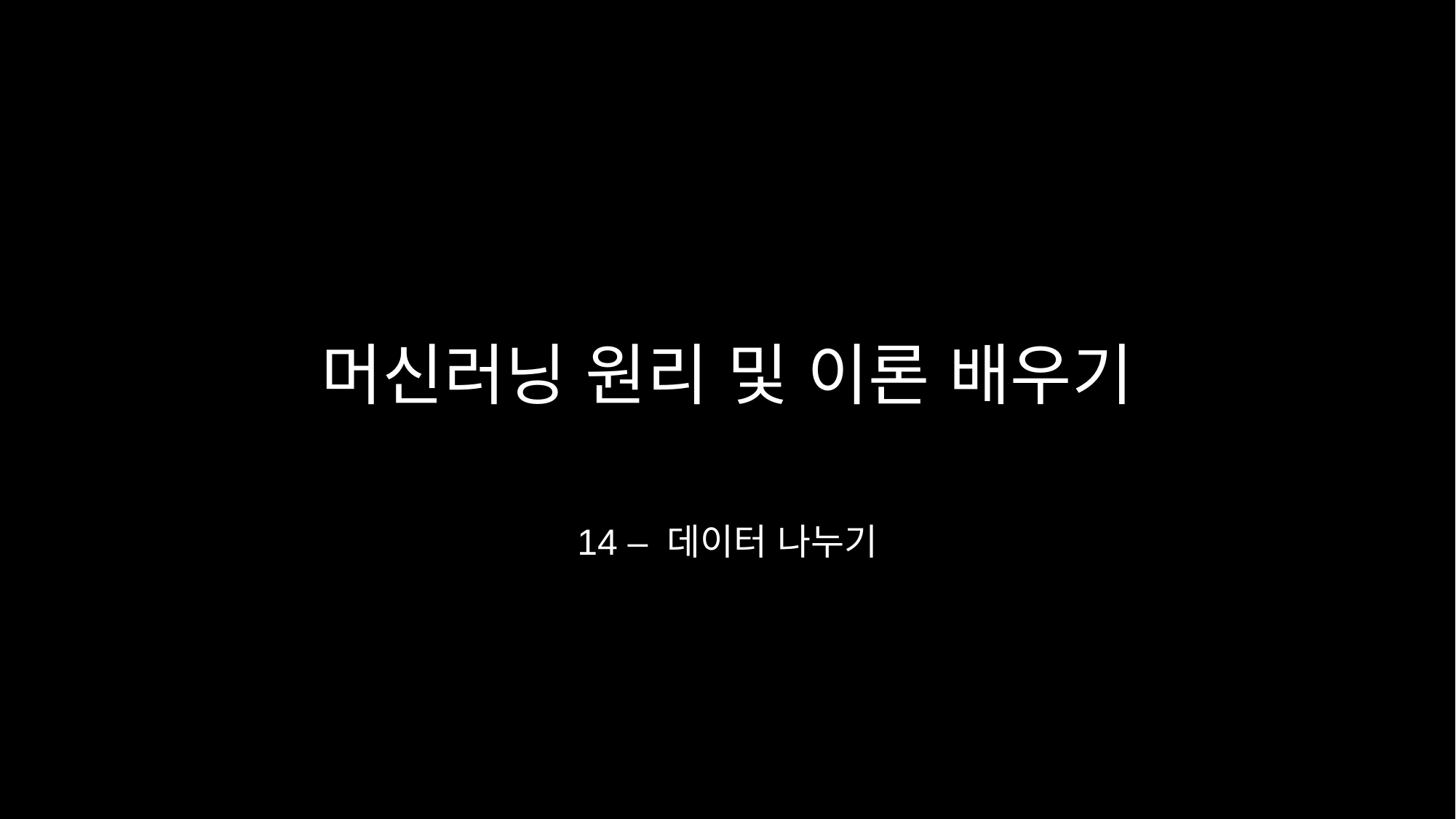

# 머신러닝 원리 및 이론 배우기
14 – 데이터 나누기